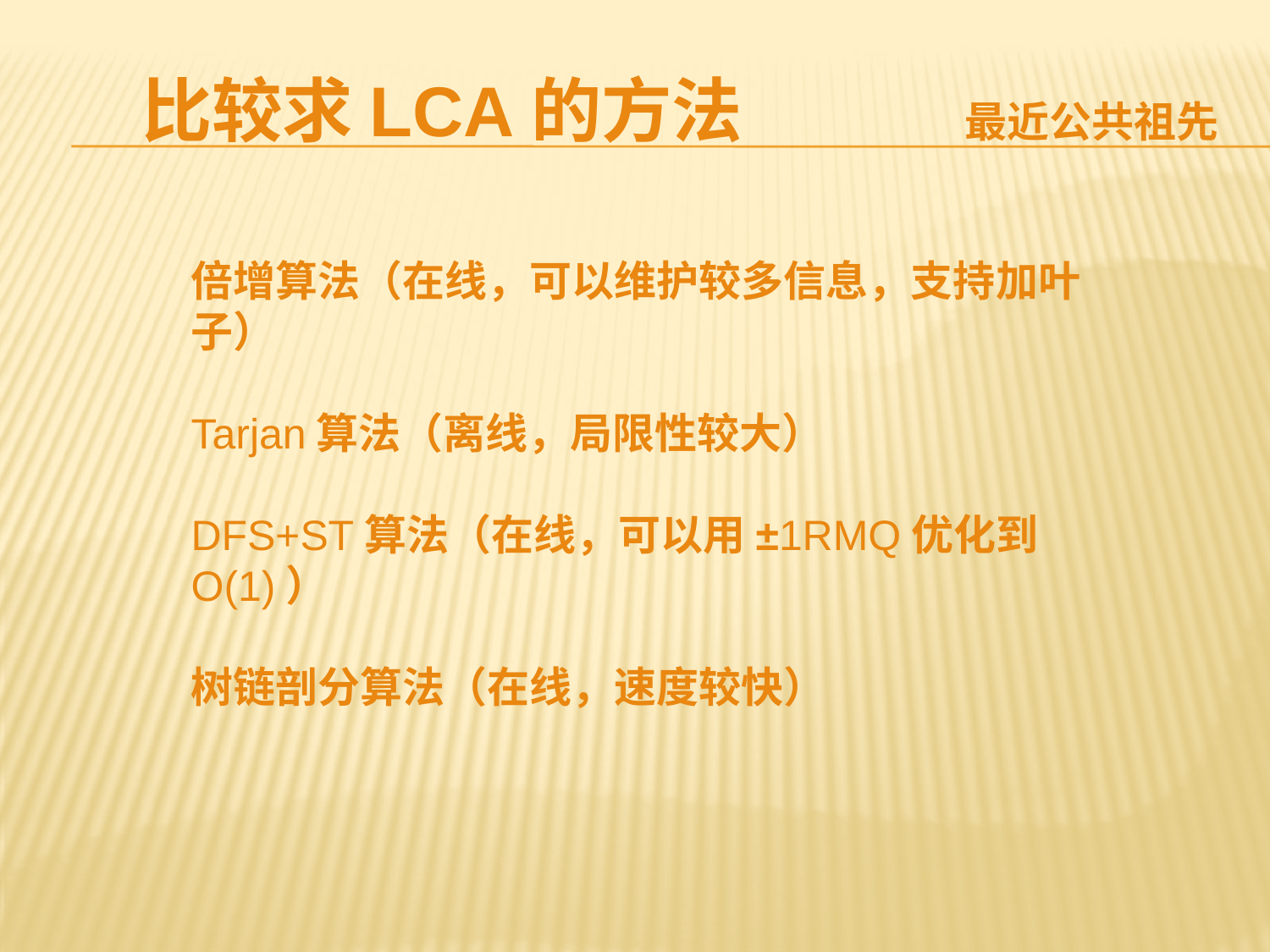

比较求LCA的方法
最近公共祖先
倍增算法（在线，可以维护较多信息，支持加叶子）

Tarjan算法（离线，局限性较大）

DFS+ST算法（在线，可以用±1RMQ优化到O(1)）

树链剖分算法（在线，速度较快）